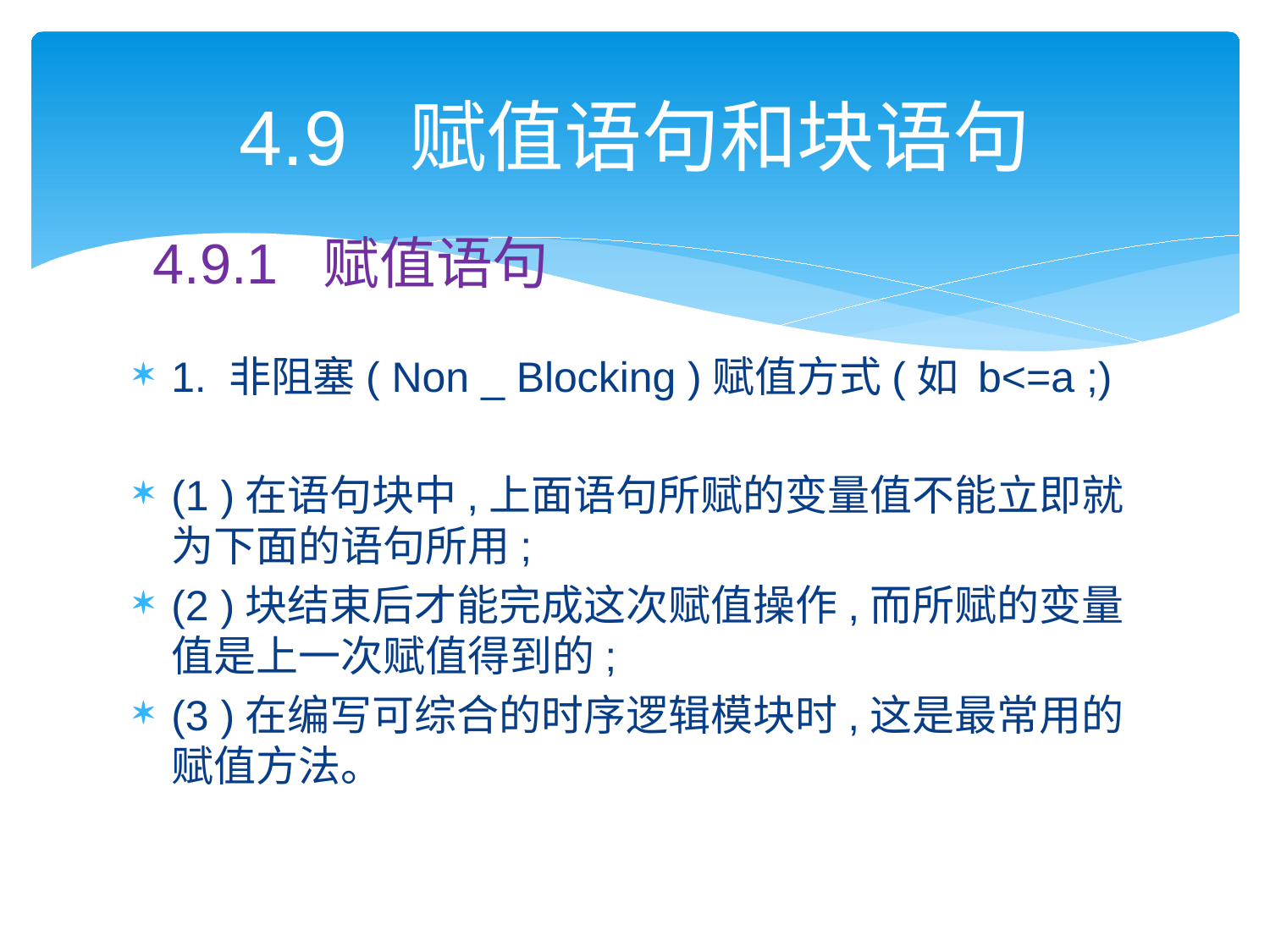

# 4.9  赋值语句和块语句
4.9.1  赋值语句
1. 非阻塞( Non _ Blocking )赋值方式(如 b<=a ;)

(1 )在语句块中,上面语句所赋的变量值不能立即就为下面的语句所用;
(2 )块结束后才能完成这次赋值操作,而所赋的变量值是上一次赋值得到的;
(3 )在编写可综合的时序逻辑模块时,这是最常用的赋值方法。